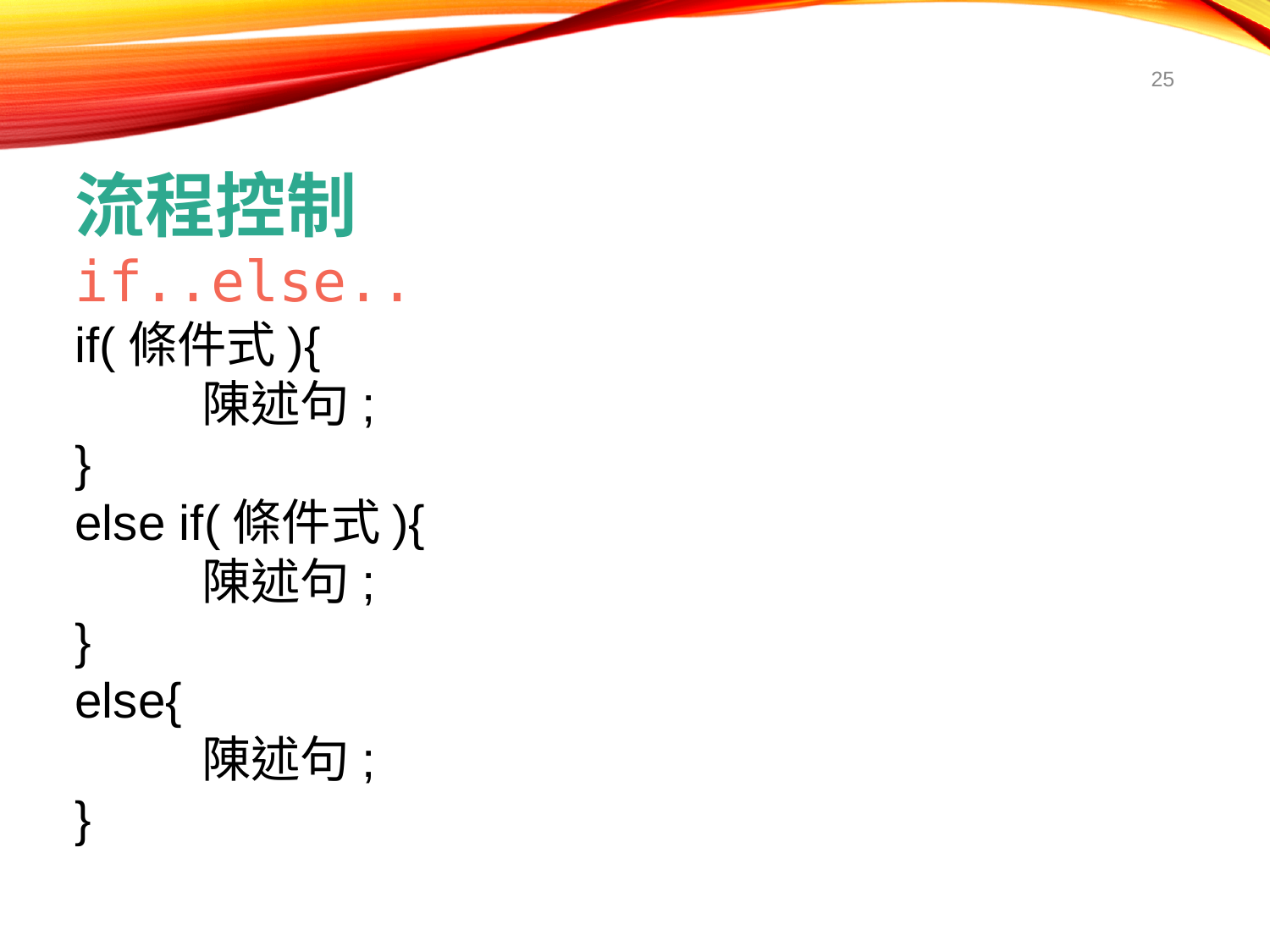

25
流程控制
if..else..
if(條件式){
	陳述句;
}
else if(條件式){
	陳述句;
}
else{
	陳述句;
}